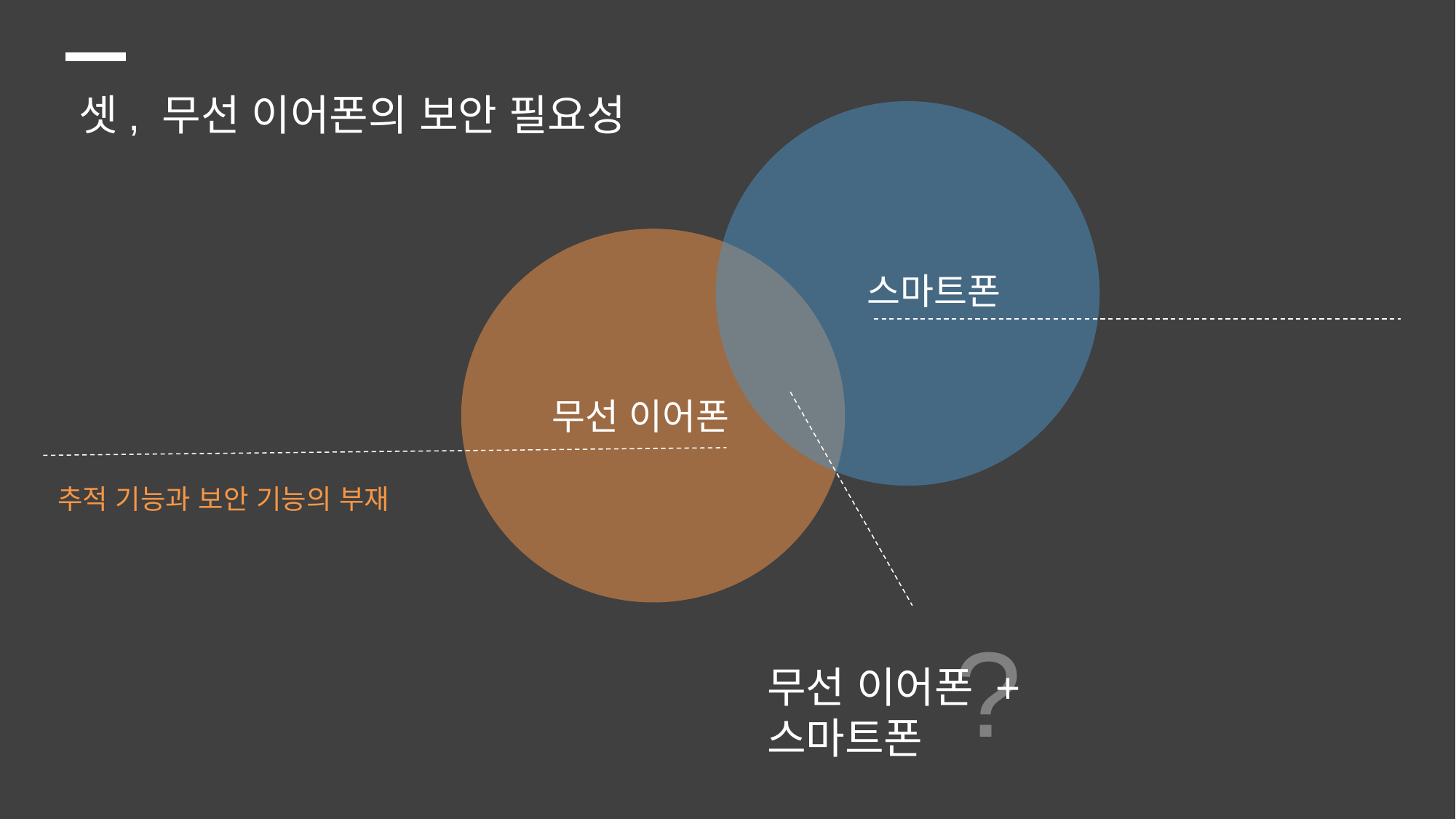

셋, 무선 이어폰의 보안 필요성

스마트폰
무선 이어폰
추적 기능과 보안 기능의 부재
?
무선 이어폰 + 스마트폰